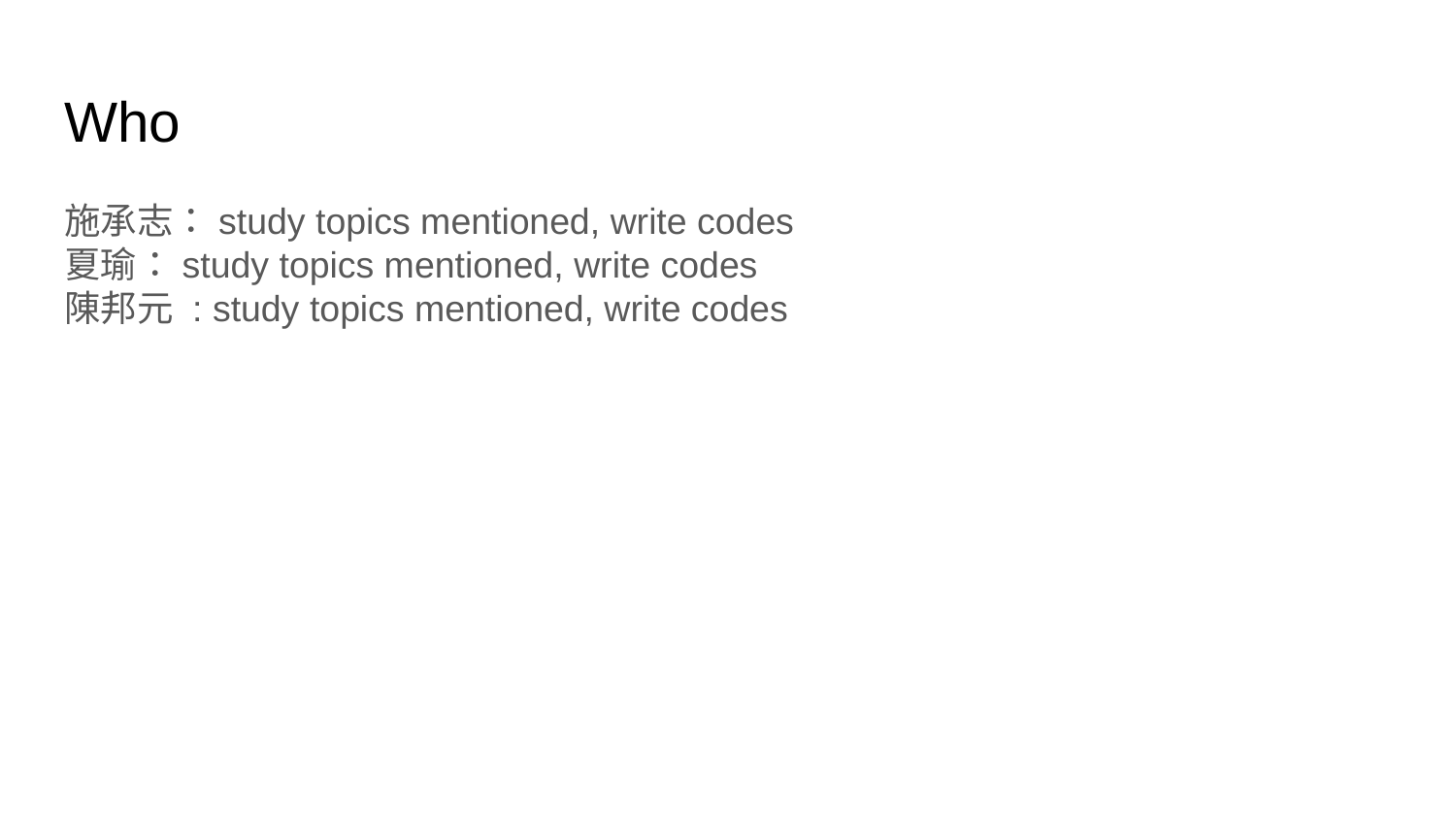

# Who
施承志：study topics mentioned, write codes
夏瑜：study topics mentioned, write codes
陳邦元 : study topics mentioned, write codes